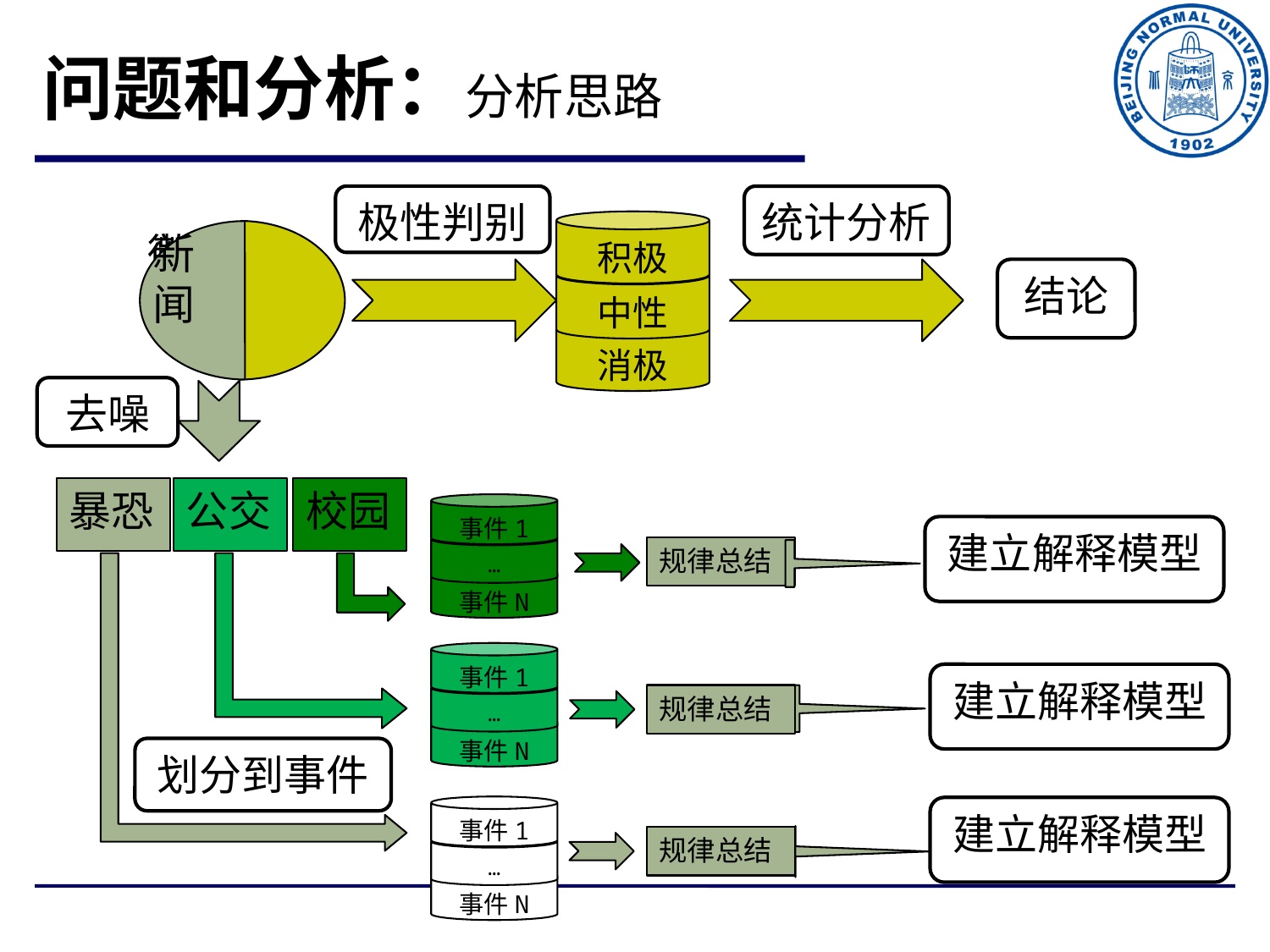

问题和分析：分析思路
极性判别
统计分析
积极
微 微
   博
新
闻

结论
中性
消极
去噪

校园
暴恐
公交
事件1
建立解释模型
…
规律总结

事件N
事件1
建立解释模型
…
规律总结

事件N
划分到事件
事件1
建立解释模型

规律总结

…
事件N